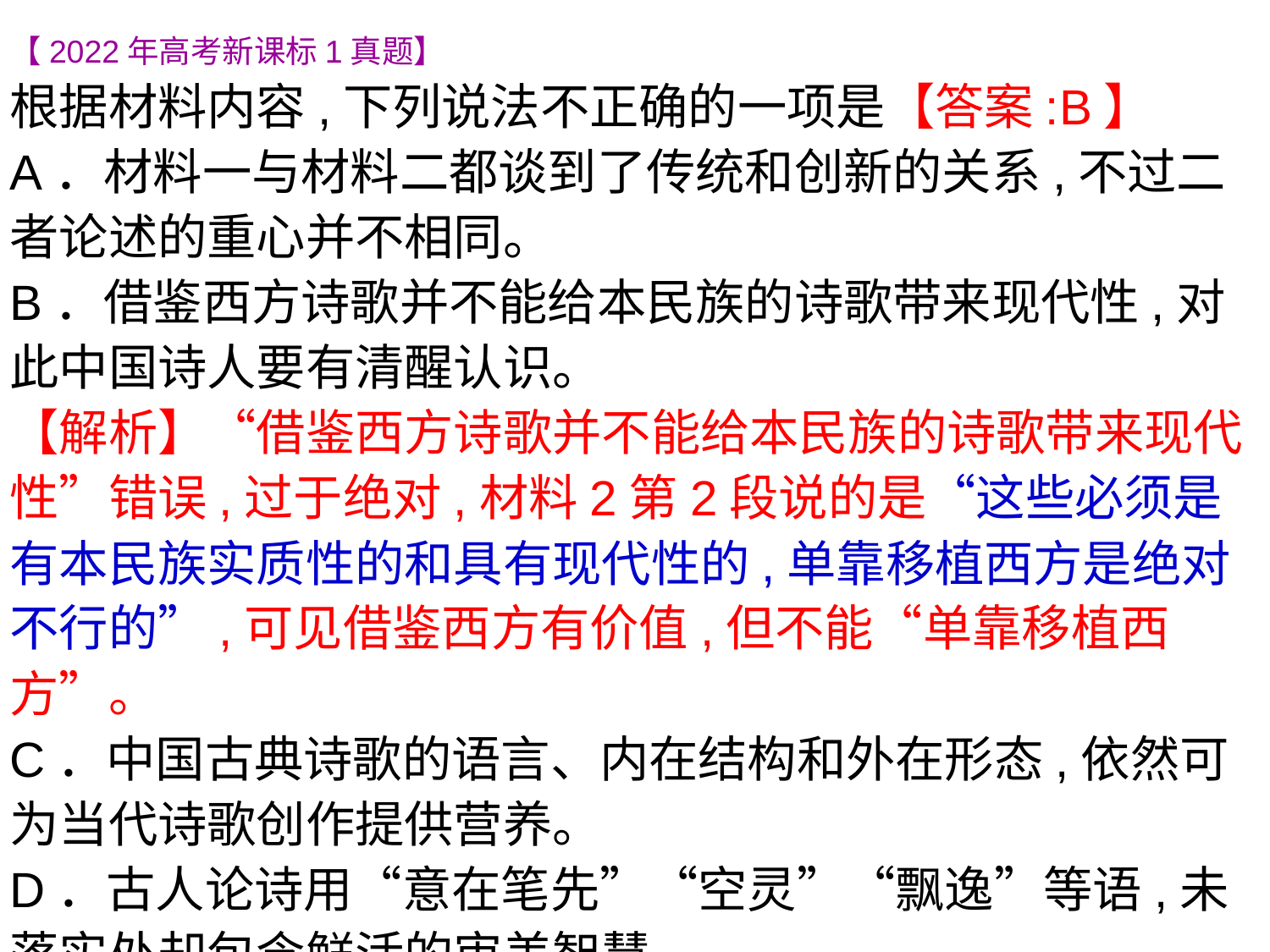

【2022年高考新课标1真题】
根据材料内容,下列说法不正确的一项是【答案:B】
A．材料一与材料二都谈到了传统和创新的关系,不过二者论述的重心并不相同。
B．借鉴西方诗歌并不能给本民族的诗歌带来现代性,对此中国诗人要有清醒认识。
【解析】“借鉴西方诗歌并不能给本民族的诗歌带来现代性”错误,过于绝对,材料2第2段说的是“这些必须是有本民族实质性的和具有现代性的,单靠移植西方是绝对不行的”,可见借鉴西方有价值,但不能“单靠移植西方”。
C．中国古典诗歌的语言、内在结构和外在形态,依然可为当代诗歌创作提供营养。
D．古人论诗用“意在笔先”“空灵”“飘逸”等语,未落实处却包含鲜活的审美智慧。